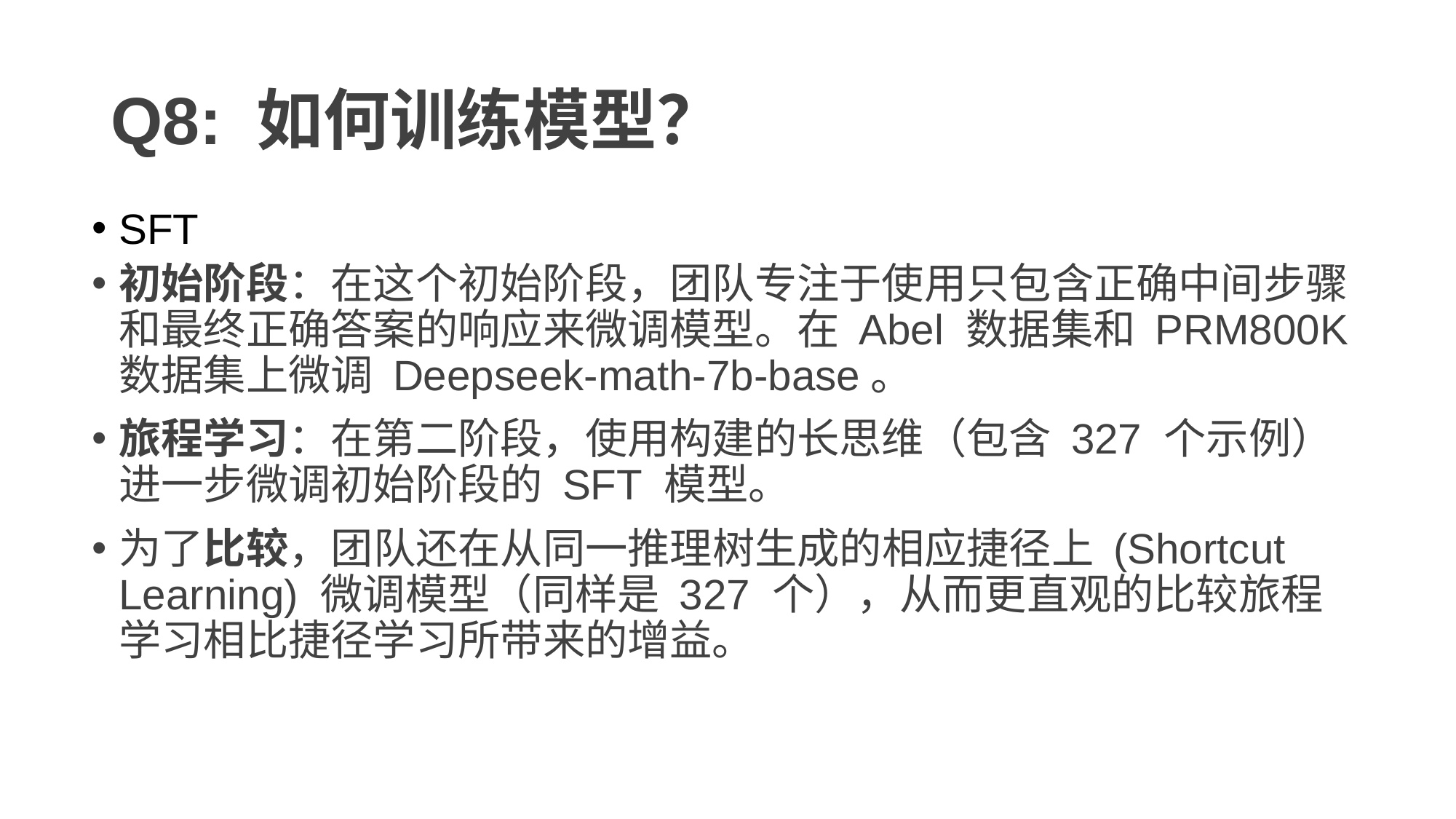

# Q8: 如何训练模型？
SFT
初始阶段：在这个初始阶段，团队专注于使用只包含正确中间步骤和最终正确答案的响应来微调模型。在 Abel 数据集和 PRM800K 数据集上微调 Deepseek-math-7b-base。
旅程学习：在第二阶段，使用构建的长思维（包含 327 个示例）进一步微调初始阶段的 SFT 模型。
为了比较，团队还在从同一推理树生成的相应捷径上 (Shortcut Learning) 微调模型（同样是 327 个），从而更直观的比较旅程学习相比捷径学习所带来的增益。